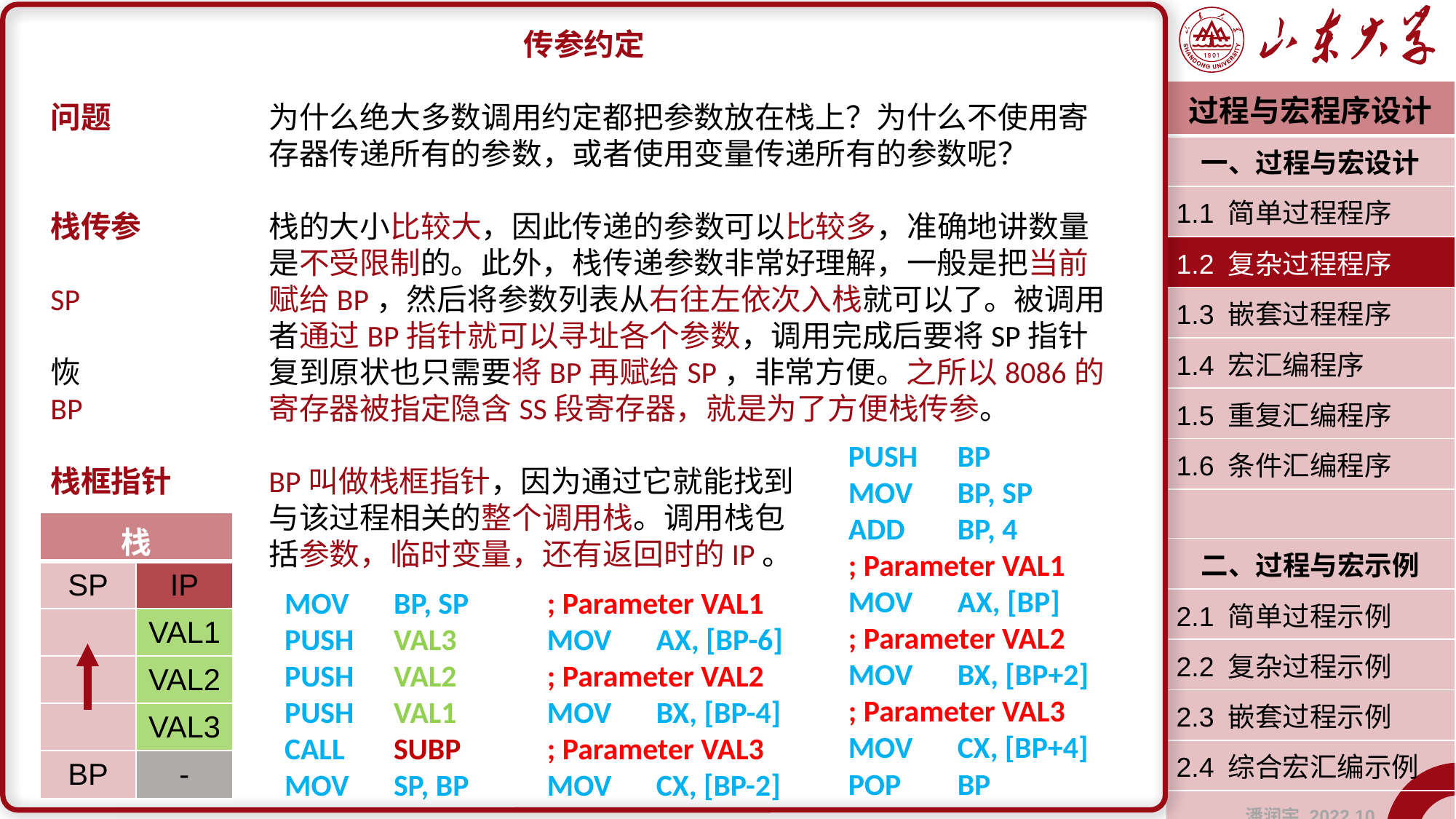

传参约定

问题		为什么绝大多数调用约定都把参数放在栈上？为什么不使用寄		存器传递所有的参数，或者使用变量传递所有的参数呢？

栈传参		栈的大小比较大，因此传递的参数可以比较多，准确地讲数量		是不受限制的。此外，栈传递参数非常好理解，一般是把当前SP		赋给BP，然后将参数列表从右往左依次入栈就可以了。被调用		者通过BP指针就可以寻址各个参数，调用完成后要将SP指针恢		复到原状也只需要将BP再赋给SP，非常方便。之所以8086的BP		寄存器被指定隐含SS段寄存器，就是为了方便栈传参。

栈框指针	BP叫做栈框指针，因为通过它就能找到
		与该过程相关的整个调用栈。调用栈包
		括参数，临时变量，还有返回时的IP。
| 过程与宏程序设计 |
| --- |
| 一、过程与宏设计 |
| 1.1 简单过程程序 |
| 1.2 复杂过程程序 |
| 1.3 嵌套过程程序 |
| 1.4 宏汇编程序 |
| 1.5 重复汇编程序 |
| 1.6 条件汇编程序 |
|  |
| 二、过程与宏示例 |
| 2.1 简单过程示例 |
| 2.2 复杂过程示例 |
| 2.3 嵌套过程示例 |
| 2.4 综合宏汇编示例 |
| 潘润宇 2022.10 |
PUSH	BP
MOV	BP, SP
ADD	BP, 4
; Parameter VAL1
MOV	AX, [BP]
; Parameter VAL2
MOV	BX, [BP+2]
; Parameter VAL3
MOV	CX, [BP+4]
POP	BP
| 栈 |  |
| --- | --- |
| SP | IP |
|  | VAL1 |
|  | VAL2 |
|  | VAL3 |
| BP | - |
MOV	BP, SP
PUSH	VAL3
PUSH	VAL2
PUSH	VAL1
CALL	SUBP
MOV	SP, BP
; Parameter VAL1
MOV	AX, [BP-6]
; Parameter VAL2
MOV	BX, [BP-4]
; Parameter VAL3
MOV	CX, [BP-2]